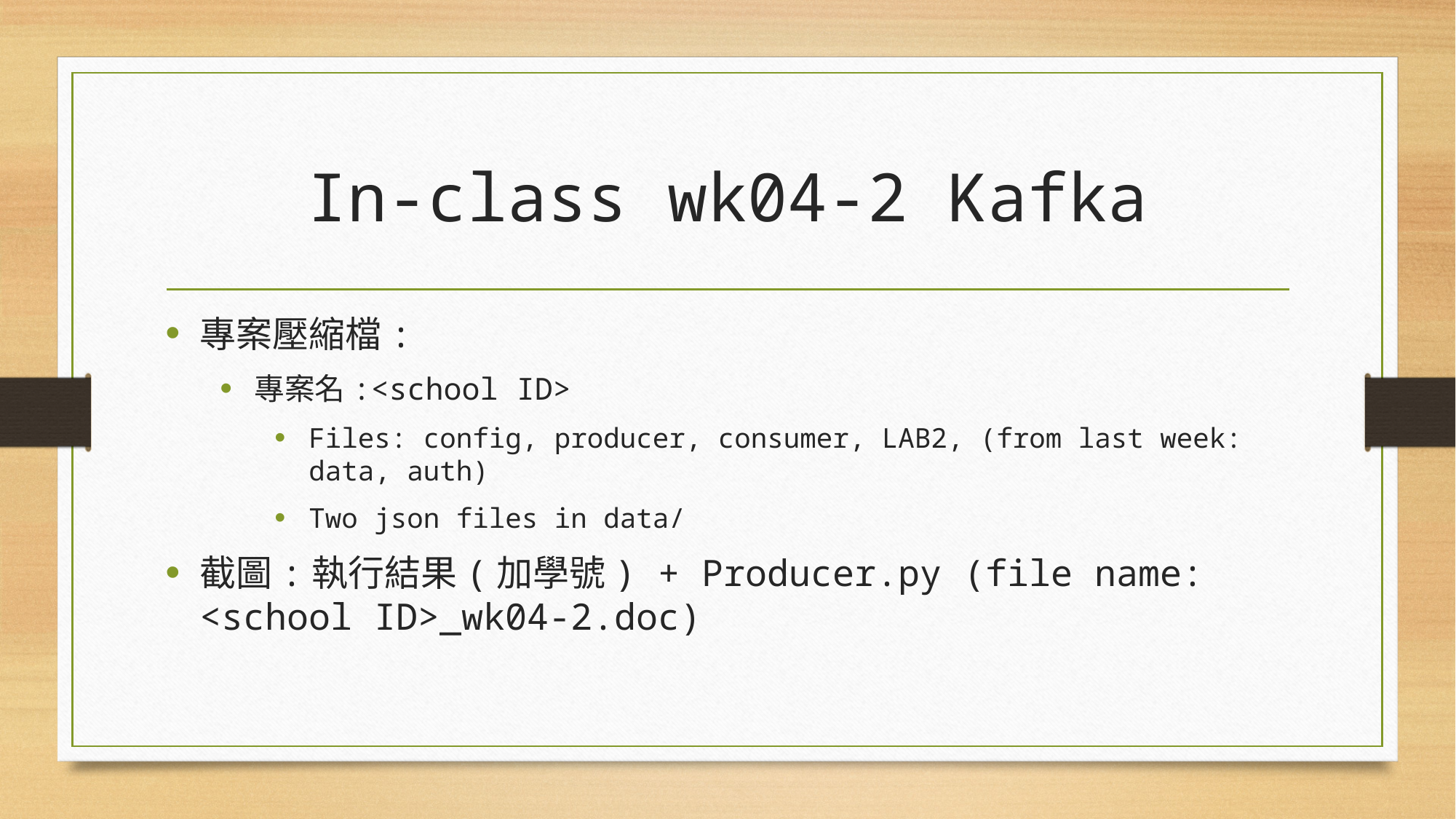

# In-class wk04-2 Kafka
專案壓縮檔:
專案名:<school ID>
Files: config, producer, consumer, LAB2, (from last week: data, auth)
Two json files in data/
截圖:執行結果(加學號) + Producer.py (file name: <school ID>_wk04-2.doc)